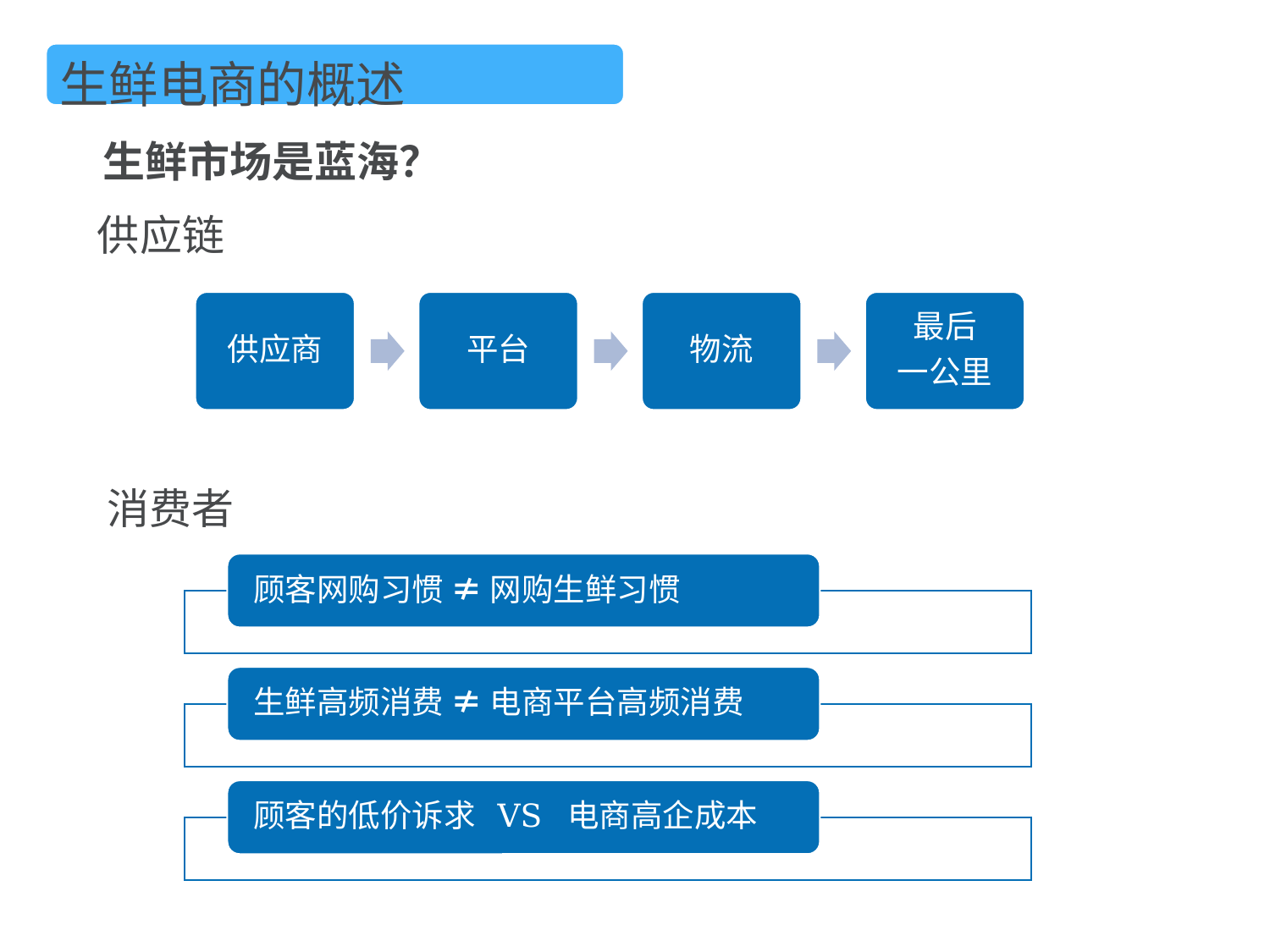

生鲜电商的概述

生鲜市场是蓝海？
供应链
供应商

平台

物流

最后
一公里
消费者
顾客网购习惯 ≠ 网购生鲜习惯
生鲜高频消费 ≠ 电商平台高频消费
顾客的低价诉求  VS  电商高企成本